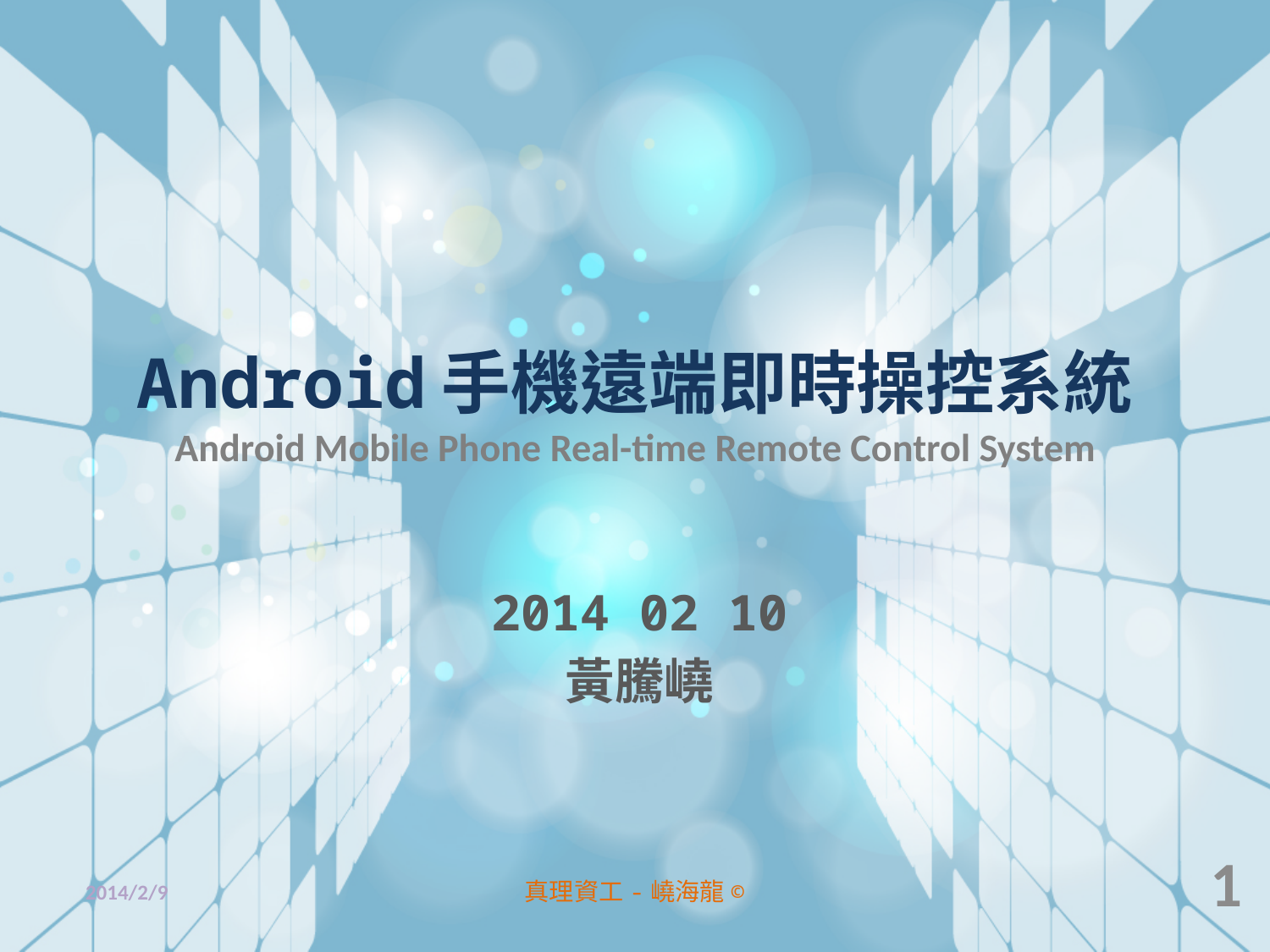

# Android手機遠端即時操控系統 Android Mobile Phone Real-time Remote Control System

2014 02 10
黃騰嶢
1
2014/2/9
真理資工-嶢海龍©